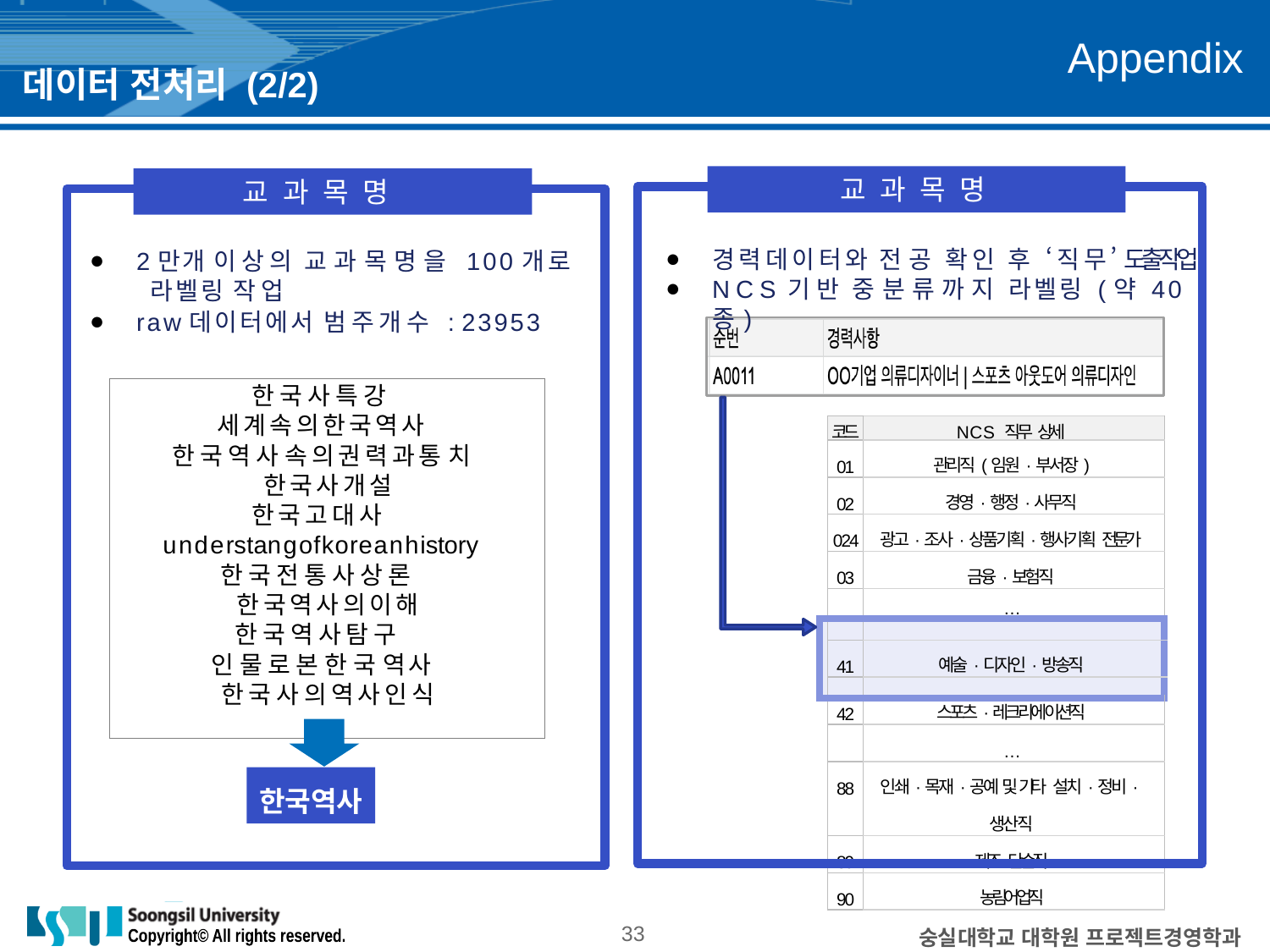

Appendix
데이터 전처리 (2/2)

교과목명
교과목명
경력데이터와 전공 확인 후 ‘직무’ 도출작업
NCS기반 중분류까지 라벨링 (약 40종)
2만개 이상의 교과목명을 100개로
     라벨링 작업
raw데이터에서 범주개수 : 23953

한국사특강  세계속의한국역사  한국역사속의권력과통치  한국사개설
한국고대사
understangofkoreanhistory
한국전통사상론
한국역사의이해
한국역사탐구
인물로본한국역사  한국사의역사인식
...

|  | 코드 | NCS 직무 상세 |
| --- | --- | --- |
|  | 01 | 관리직(임원·부서장) |
|  | 02 | 경영·행정·사무직 |
|  | 024 | 광고·조사·상품기획·행사기획 전문가 |
|  | 03 | 금융·보험직 |
|  |  | … |
|  |  |  |
|  | 41 | 예술·디자인·방송직 |
|  |  |  |
|  | 42 | 스포츠·레크리에이션직 |
|  |  | … |
|  | 88 | 인쇄·목재·공예 및 기타 설치·정비·생산직 |
|  | 89 | 제조 단순직 |
|  | 90 | 농림어업직 |

한국역사